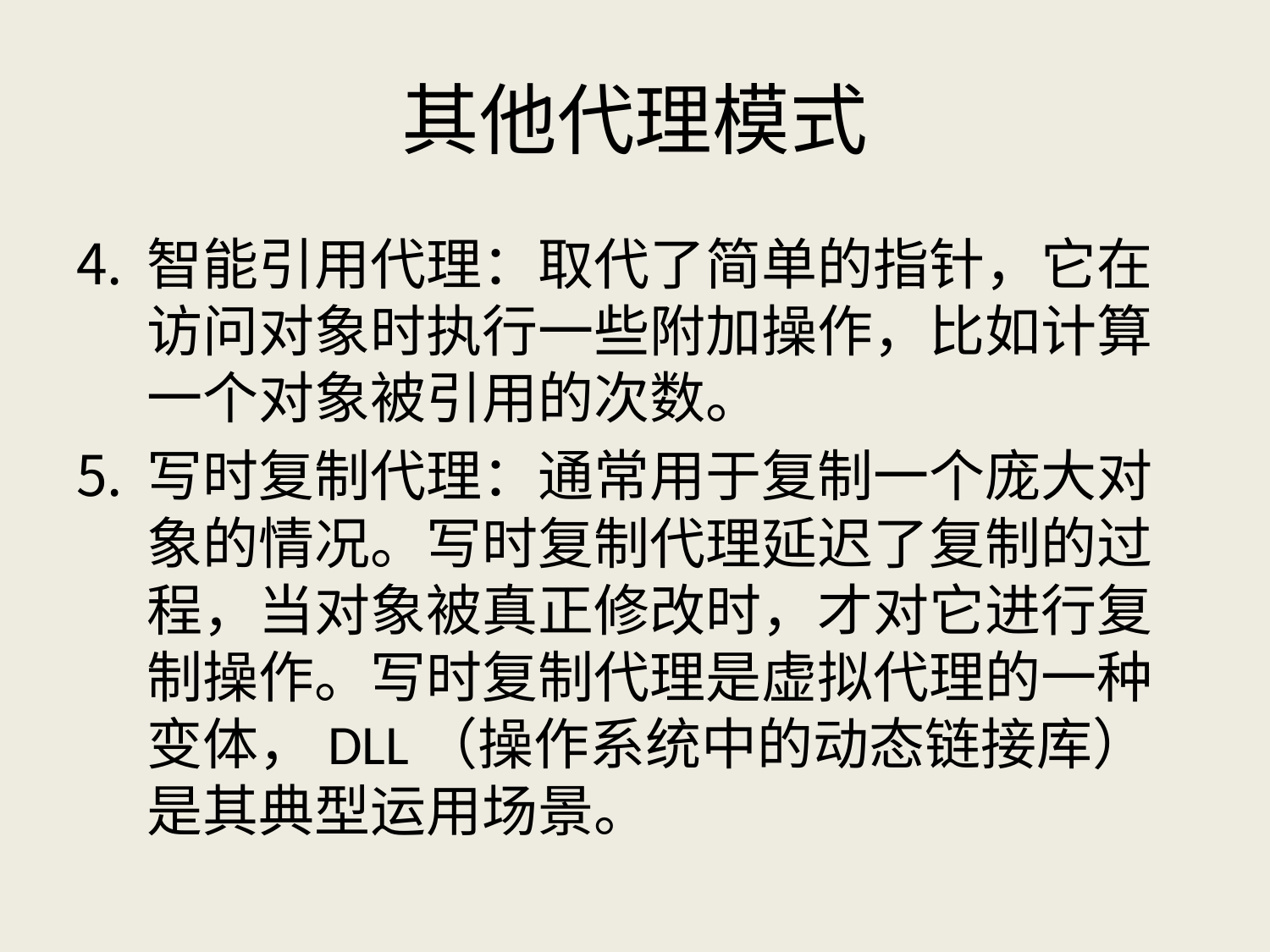

# 其他代理模式
智能引用代理：取代了简单的指针，它在访问对象时执行一些附加操作，比如计算一个对象被引用的次数。
写时复制代理：通常用于复制一个庞大对象的情况。写时复制代理延迟了复制的过程，当对象被真正修改时，才对它进行复制操作。写时复制代理是虚拟代理的一种变体，DLL（操作系统中的动态链接库）是其典型运用场景。